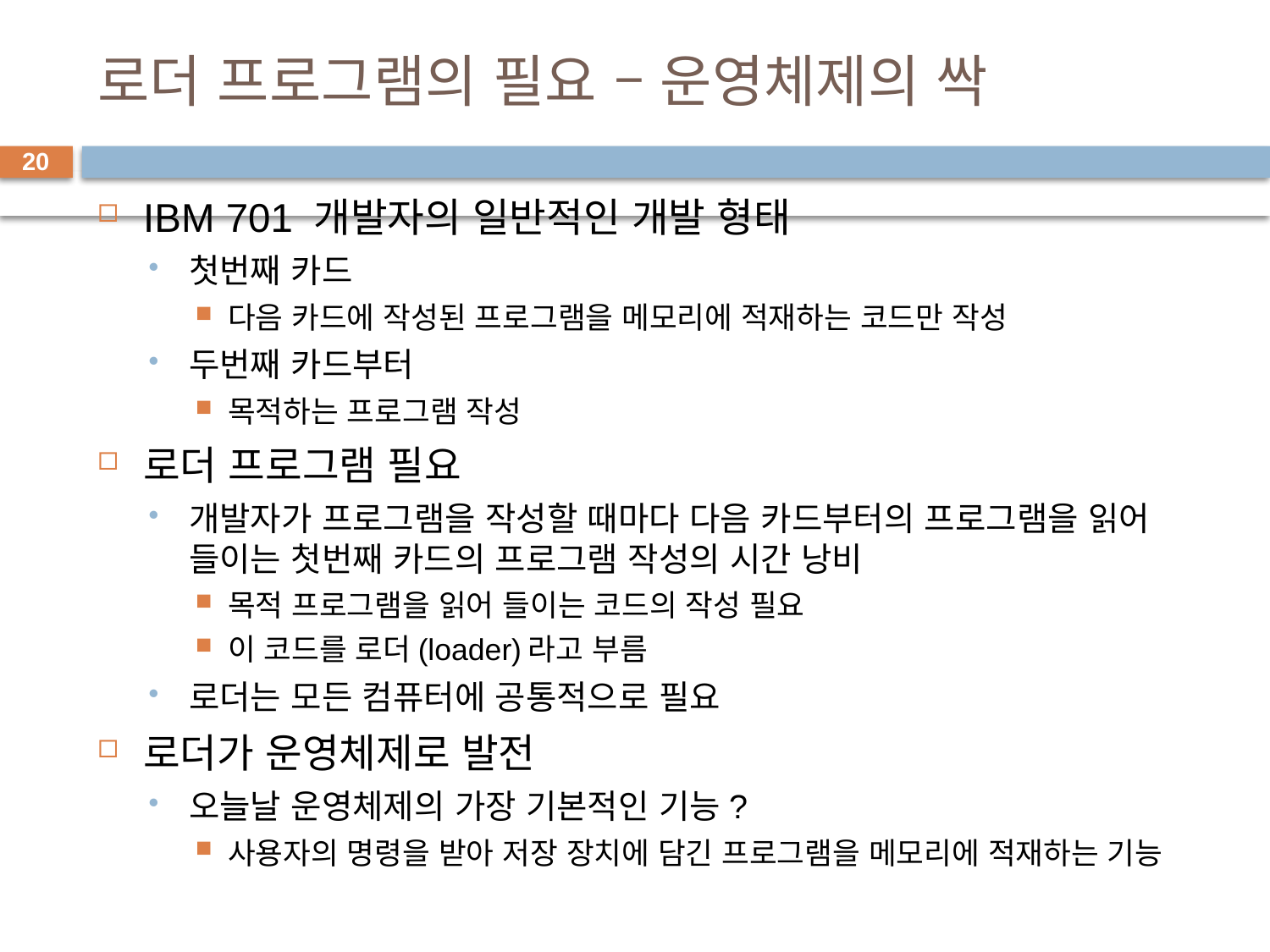

# 로더 프로그램의 필요 – 운영체제의 싹
20
IBM 701 개발자의 일반적인 개발 형태
첫번째 카드
다음 카드에 작성된 프로그램을 메모리에 적재하는 코드만 작성
두번째 카드부터
목적하는 프로그램 작성
로더 프로그램 필요
개발자가 프로그램을 작성할 때마다 다음 카드부터의 프로그램을 읽어 들이는 첫번째 카드의 프로그램 작성의 시간 낭비
목적 프로그램을 읽어 들이는 코드의 작성 필요
이 코드를 로더(loader)라고 부름
로더는 모든 컴퓨터에 공통적으로 필요
로더가 운영체제로 발전
오늘날 운영체제의 가장 기본적인 기능?
사용자의 명령을 받아 저장 장치에 담긴 프로그램을 메모리에 적재하는 기능